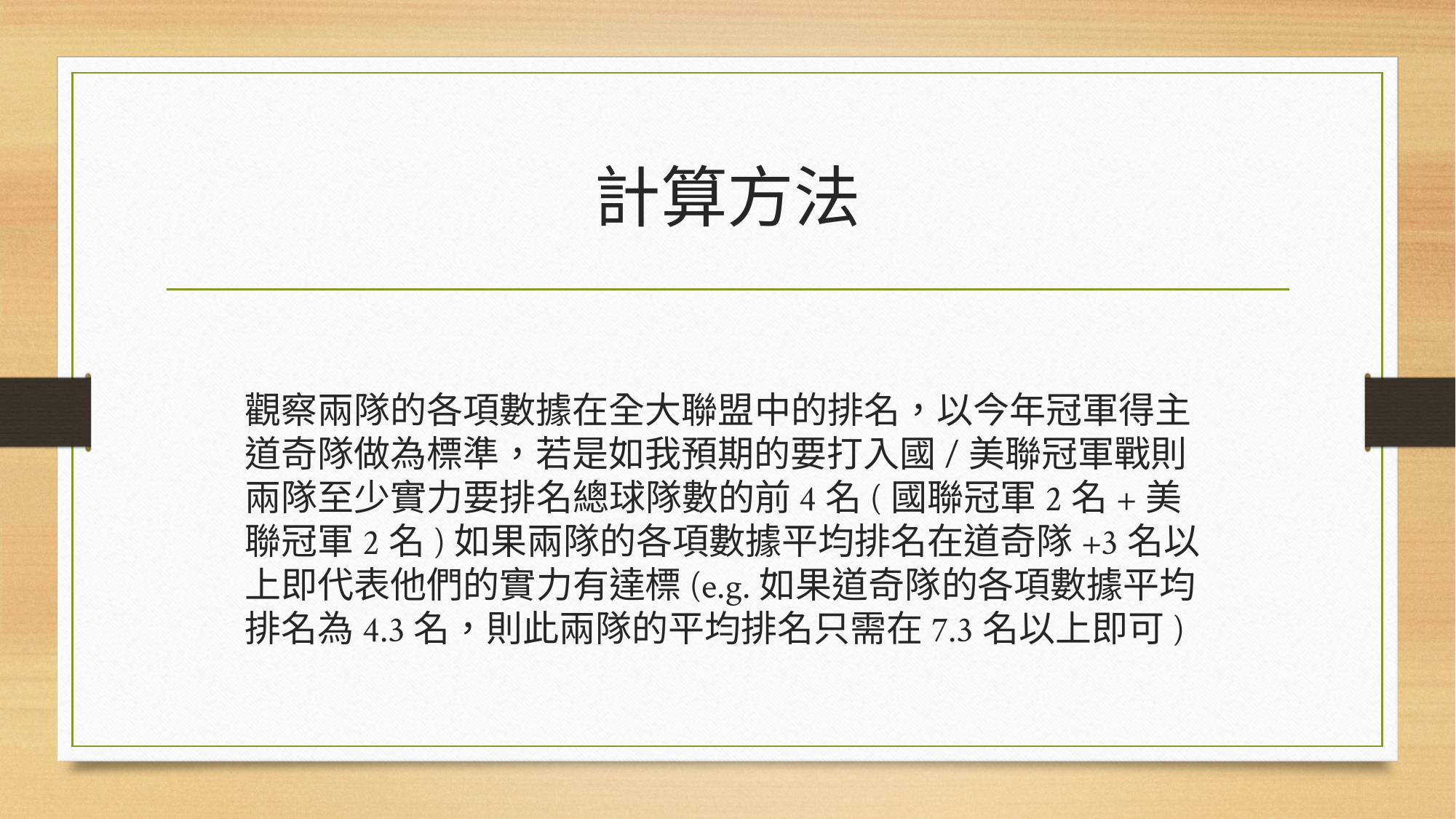

# 計算方法
觀察兩隊的各項數據在全大聯盟中的排名，以今年冠軍得主道奇隊做為標準，若是如我預期的要打入國/美聯冠軍戰則兩隊至少實力要排名總球隊數的前4名(國聯冠軍2名+美聯冠軍2名)如果兩隊的各項數據平均排名在道奇隊+3名以上即代表他們的實力有達標(e.g.如果道奇隊的各項數據平均排名為4.3名，則此兩隊的平均排名只需在7.3名以上即可)